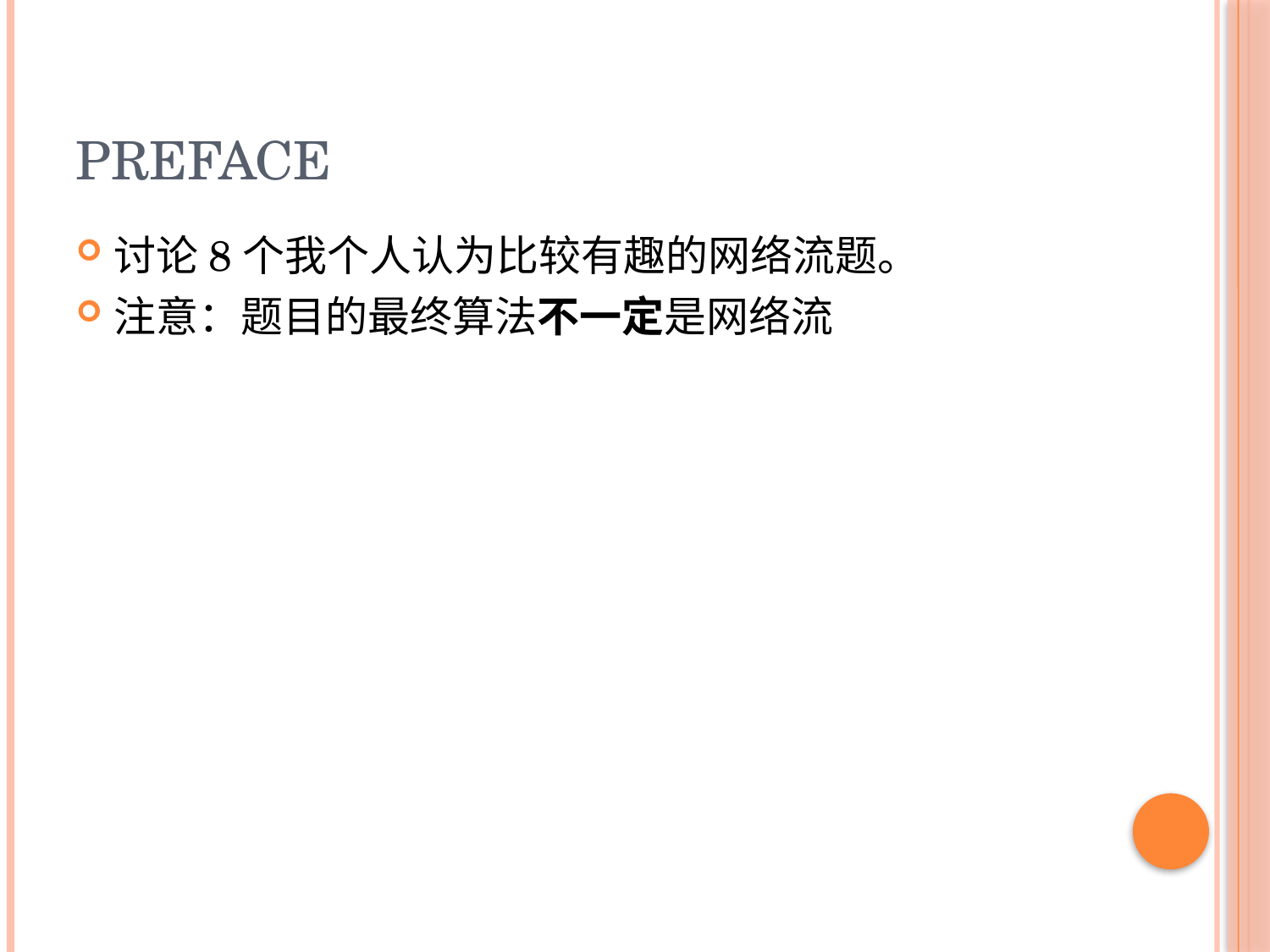

# Preface
讨论8个我个人认为比较有趣的网络流题。
注意：题目的最终算法不一定是网络流